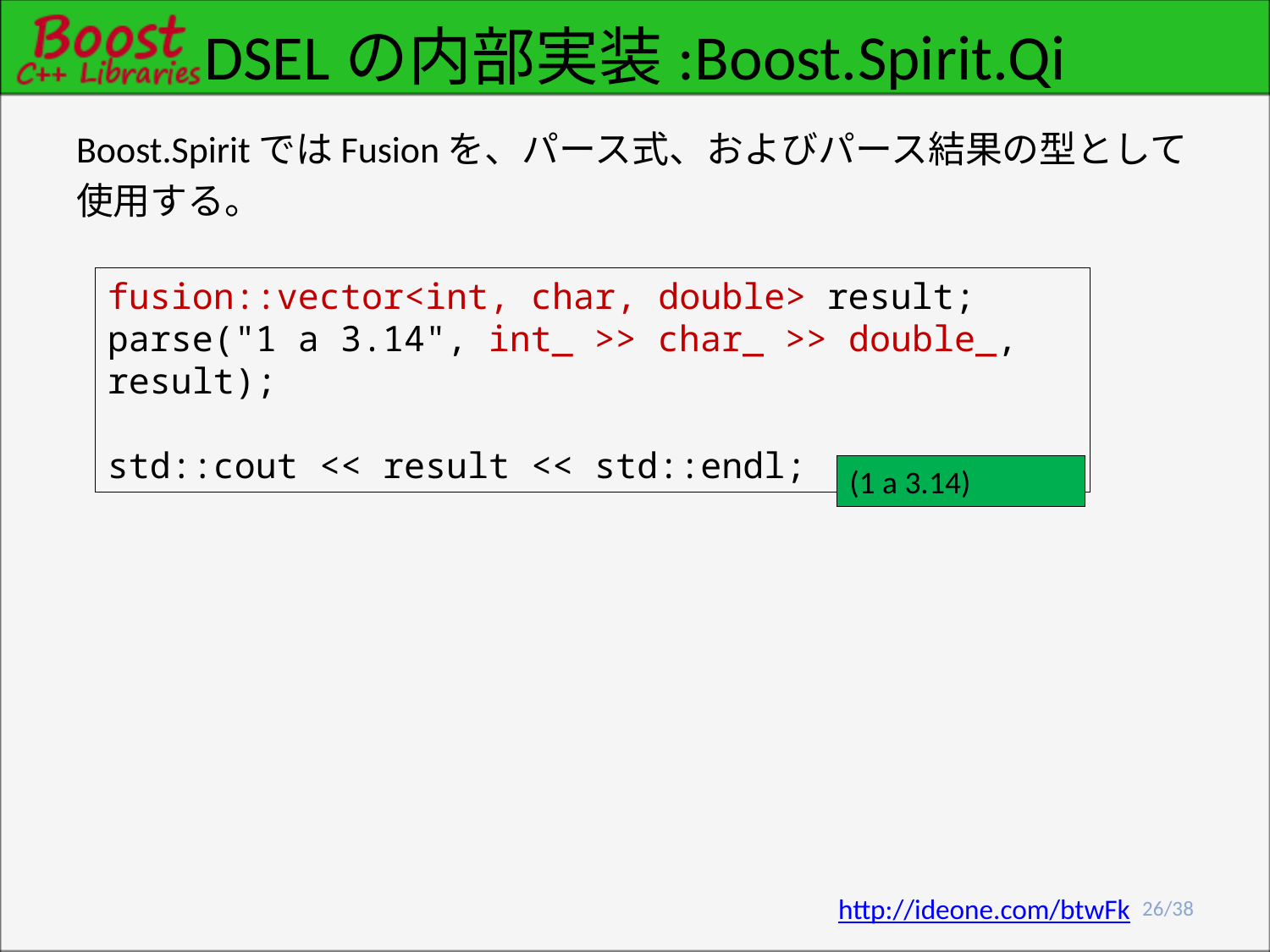

# DSELの内部実装:Boost.Spirit.Qi
Boost.SpiritではFusionを、パース式、およびパース結果の型として
使用する。
fusion::vector<int, char, double> result;
parse("1 a 3.14", int_ >> char_ >> double_, result);

std::cout << result << std::endl;
(1 a 3.14)
26/38
http://ideone.com/btwFk